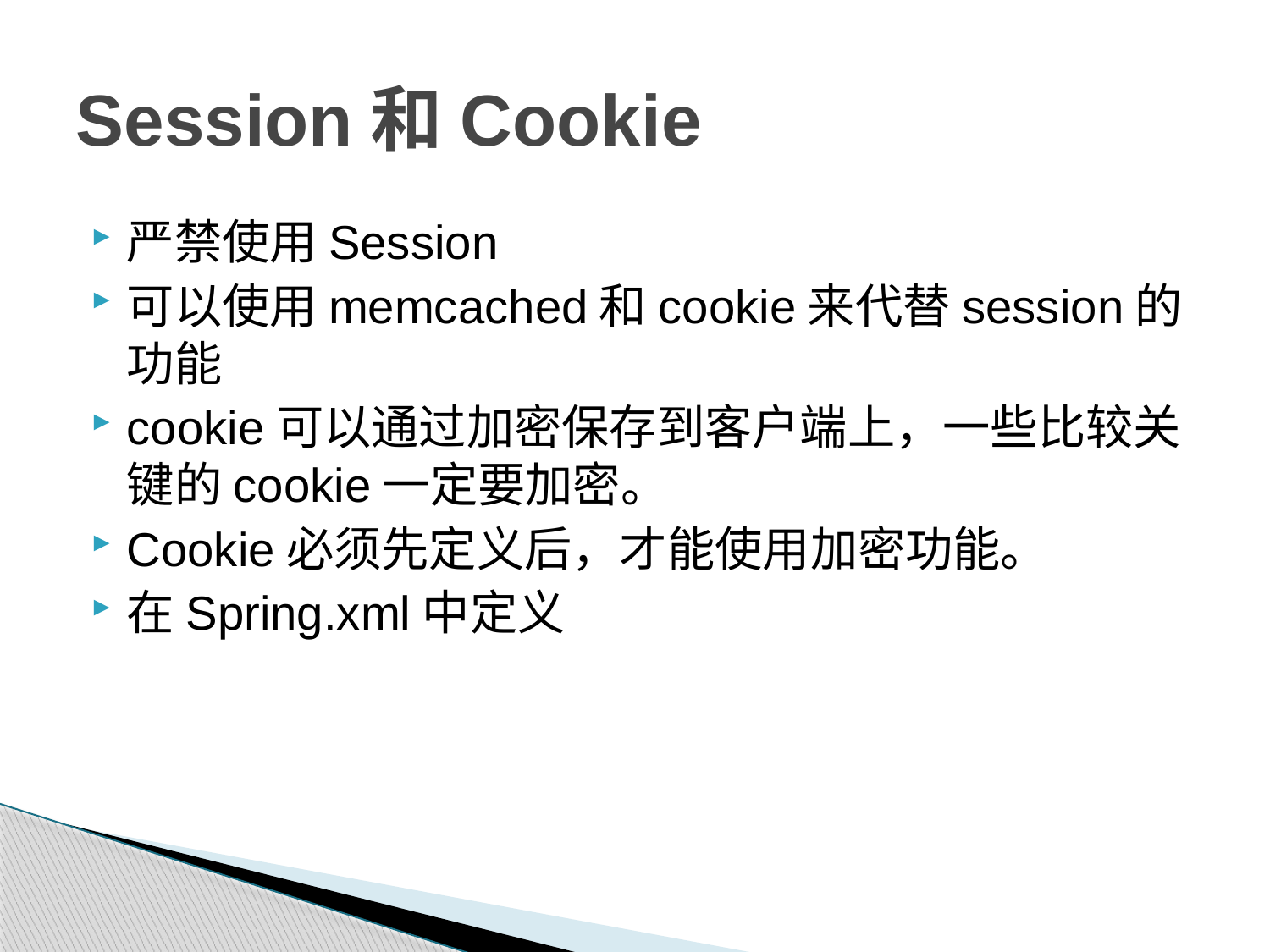

# Session和Cookie
严禁使用Session
可以使用memcached和cookie来代替session的功能
cookie可以通过加密保存到客户端上，一些比较关键的cookie一定要加密。
Cookie必须先定义后，才能使用加密功能。
在Spring.xml中定义